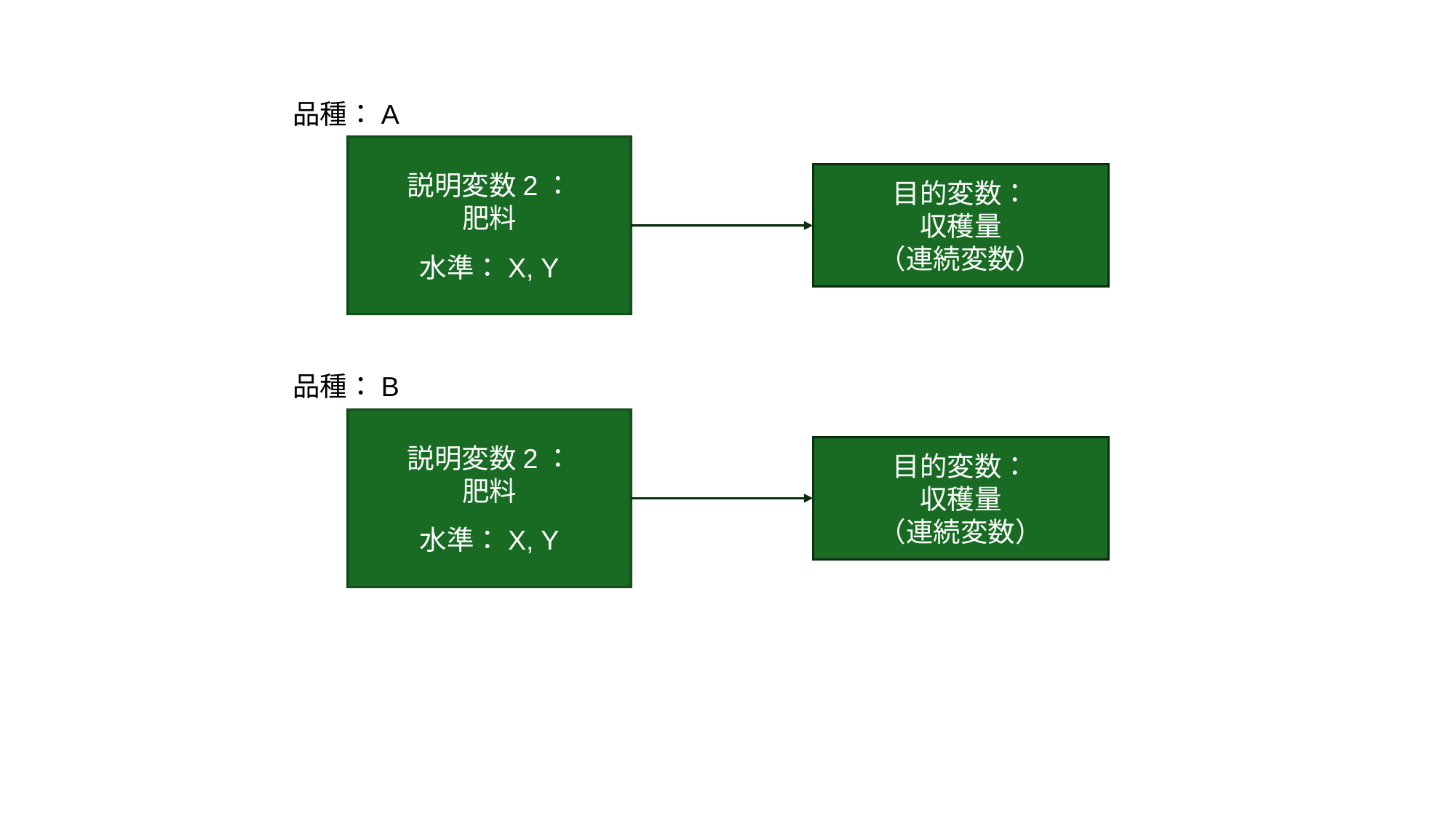

品種：A
説明変数2：
肥料

水準：X, Y
目的変数：
収穫量
（連続変数）
品種：B
説明変数2：
肥料

水準：X, Y
目的変数：
収穫量
（連続変数）